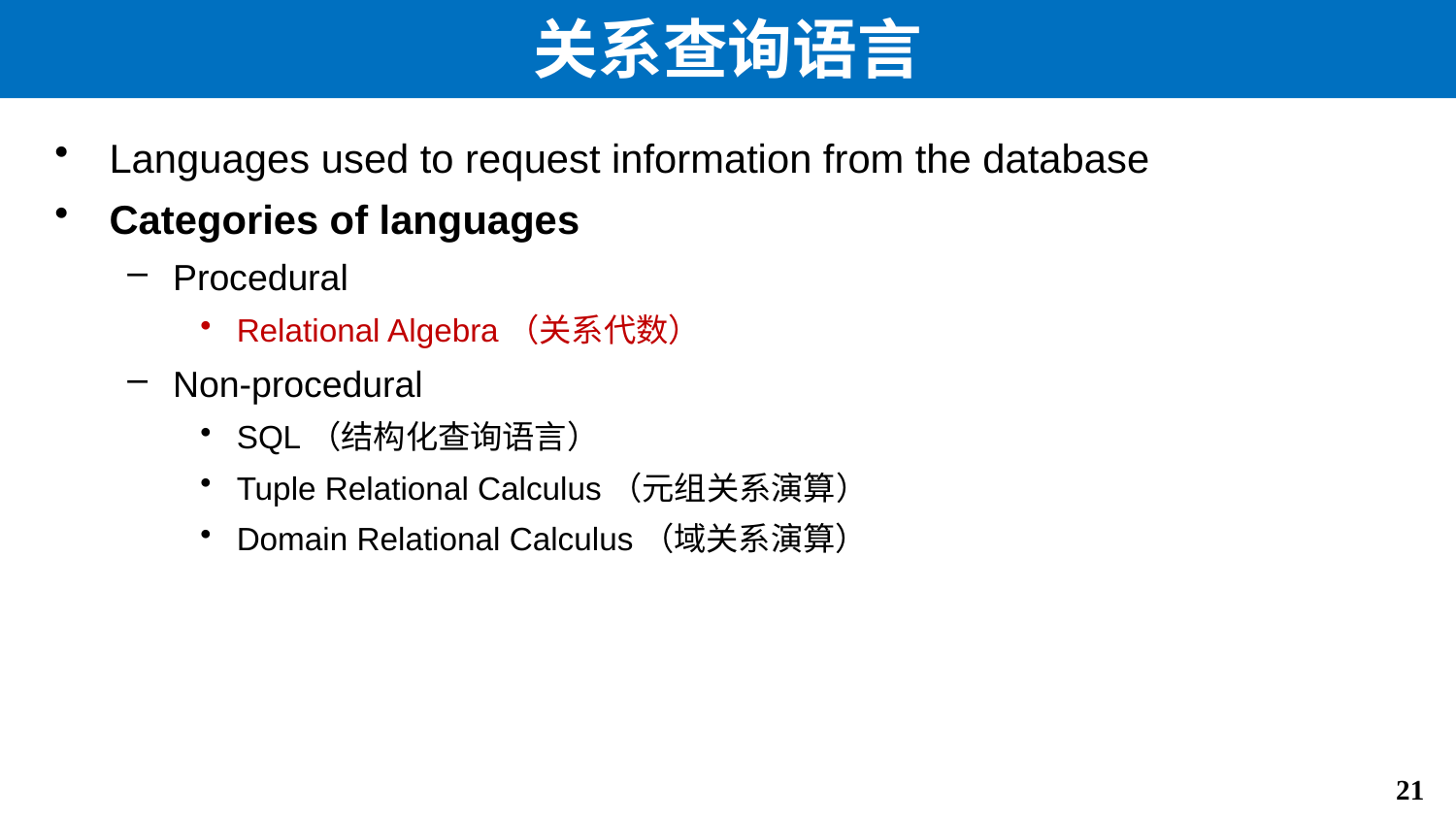

# 关系查询语言
Languages used to request information from the database
Categories of languages
Procedural
Relational Algebra（关系代数）
Non-procedural
SQL（结构化查询语言）
Tuple Relational Calculus（元组关系演算）
Domain Relational Calculus（域关系演算）